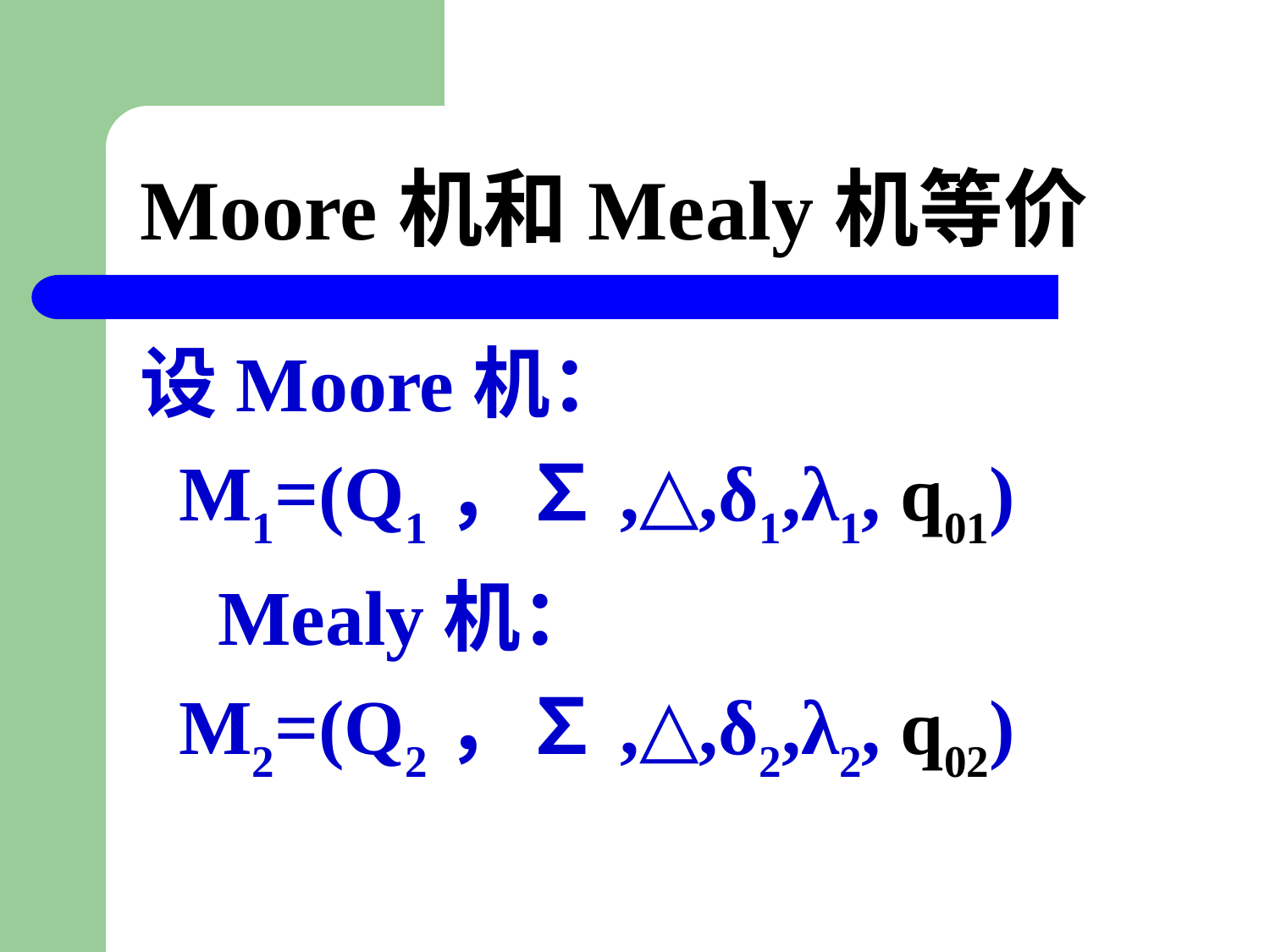

# Moore机和Mealy机等价
设Moore机：
  M1=(Q1，∑,△,δ1,λ1, q01)
    Mealy机：
  M2=(Q2，∑,△,δ2,λ2, q02)